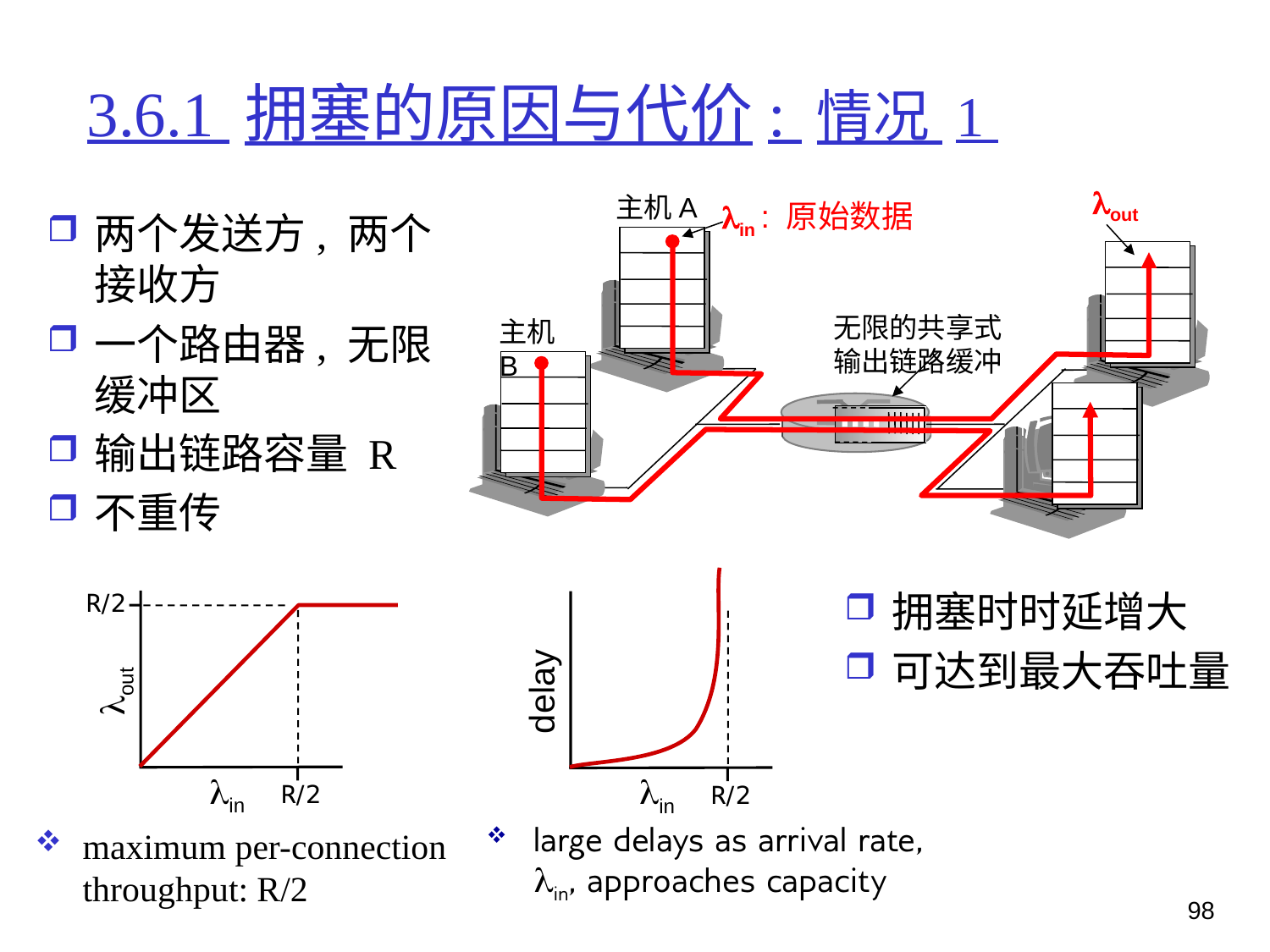

# 3.6.1 拥塞的原因与代价: 情况 1
λout
主机A
λin : 原始数据
两个发送方, 两个接收方
一个路由器, 无限缓冲区
输出链路容量 R
不重传

无限的共享式输出链路缓冲
主机B

delay
λin

R/2
拥塞时时延增大
可达到最大吞吐量
R/2

λout
λin

R/2
large delays as arrival rate, λin, approaches capacity
maximum per-connection throughput: R/2
98